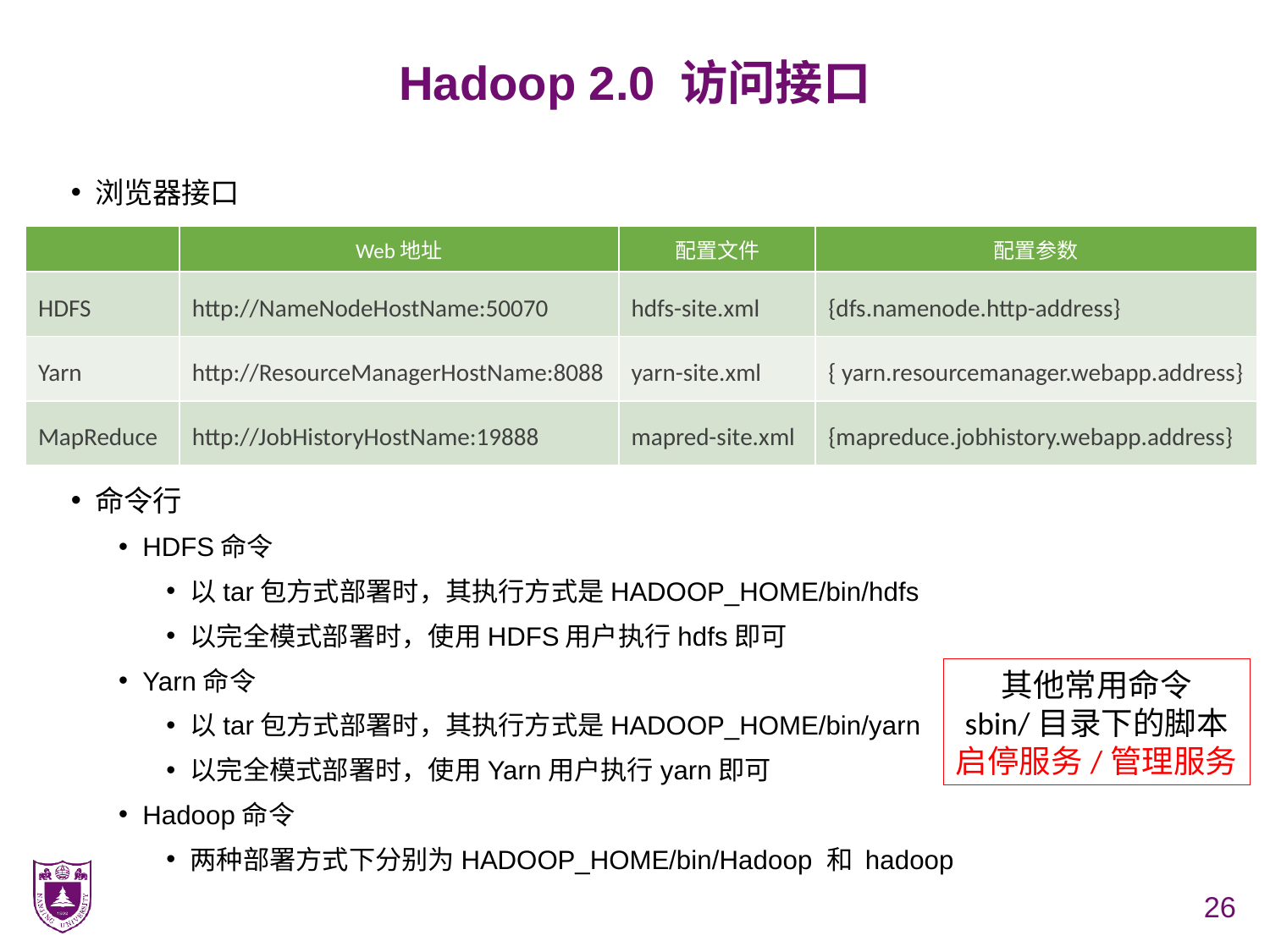

# Hadoop 2.0 访问接口
浏览器接口

命令行
HDFS命令
以tar包方式部署时，其执行方式是HADOOP_HOME/bin/hdfs
以完全模式部署时，使用HDFS用户执行hdfs即可
Yarn命令
以tar包方式部署时，其执行方式是HADOOP_HOME/bin/yarn
以完全模式部署时，使用Yarn用户执行yarn即可
Hadoop命令
两种部署方式下分别为HADOOP_HOME/bin/Hadoop 和 hadoop

|  | Web地址 | 配置文件 | 配置参数 |
| --- | --- | --- | --- |
| HDFS | http://NameNodeHostName:50070 | hdfs-site.xml | {dfs.namenode.http-address} |
| Yarn | http://ResourceManagerHostName:8088 | yarn-site.xml | { yarn.resourcemanager.webapp.address} |
| MapReduce | http://JobHistoryHostName:19888 | mapred-site.xml | {mapreduce.jobhistory.webapp.address} |
其他常用命令
sbin/目录下的脚本
启停服务/管理服务
26